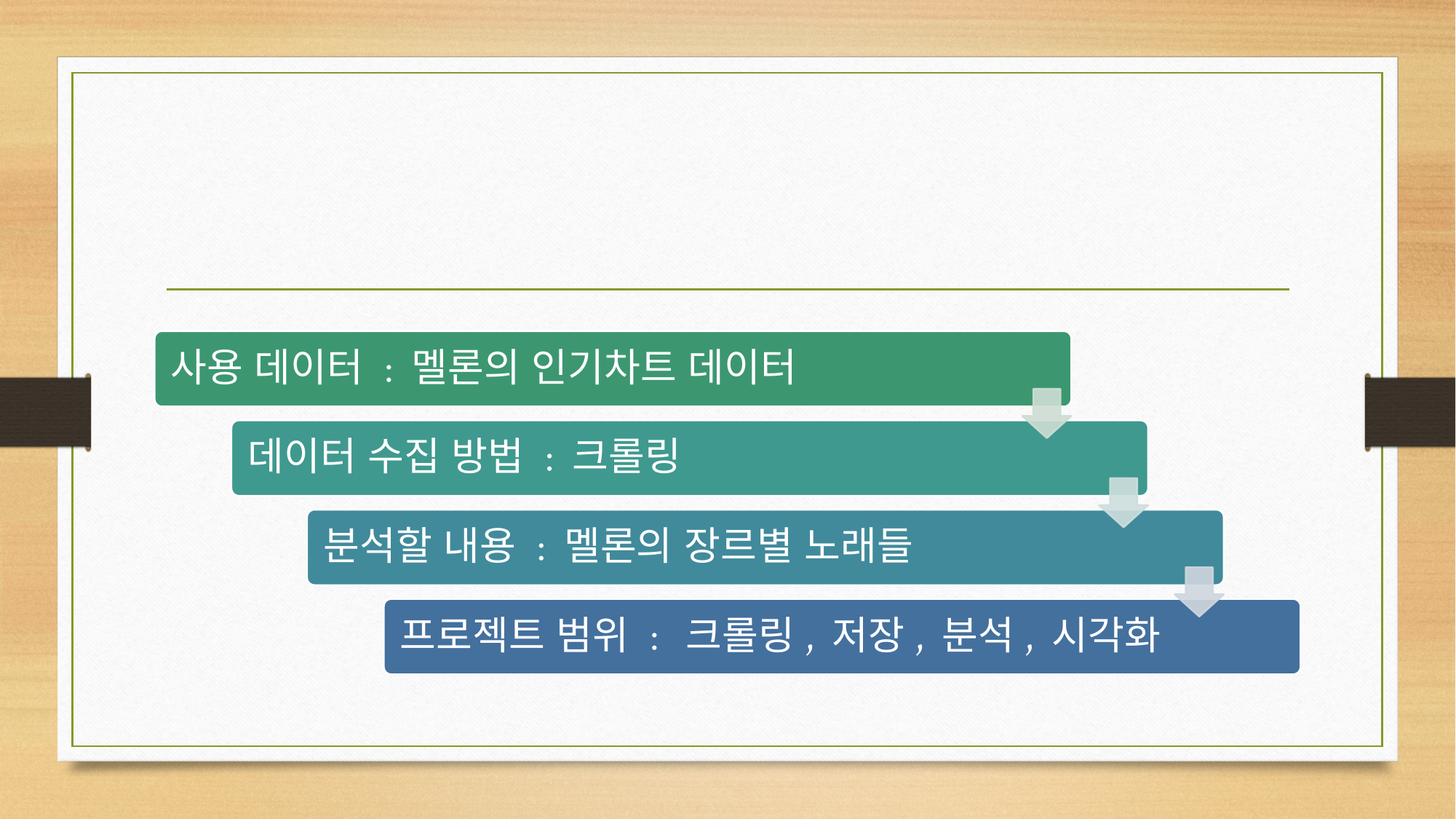

#
사용 데이터 : 멜론의 인기차트 데이터
데이터 수집 방법 : 크롤링
분석할 내용 : 멜론의 장르별 노래들
프로젝트 범위 :  크롤링, 저장, 분석, 시각화